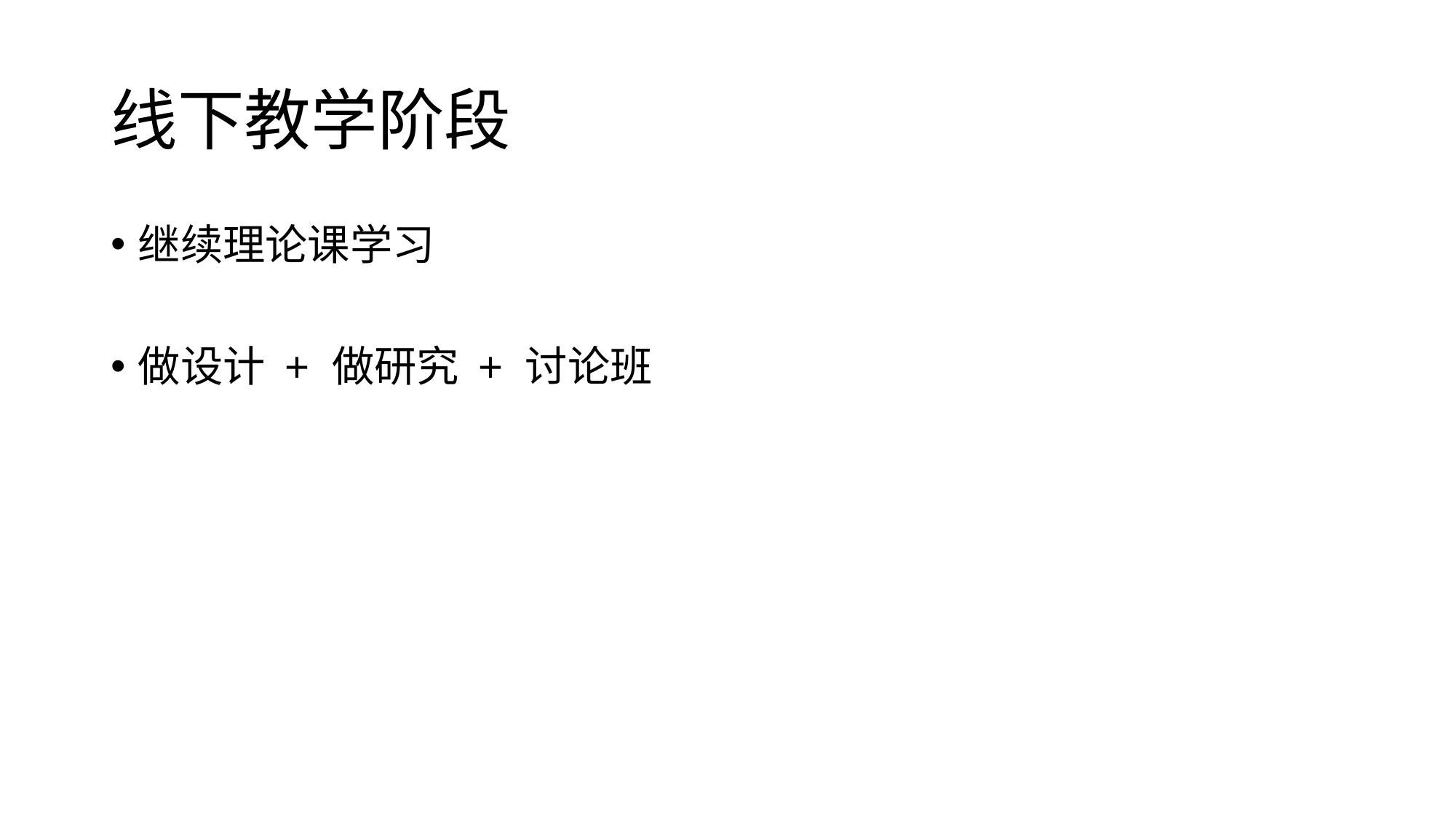

# 线下教学阶段
继续理论课学习

做设计 + 做研究 + 讨论班